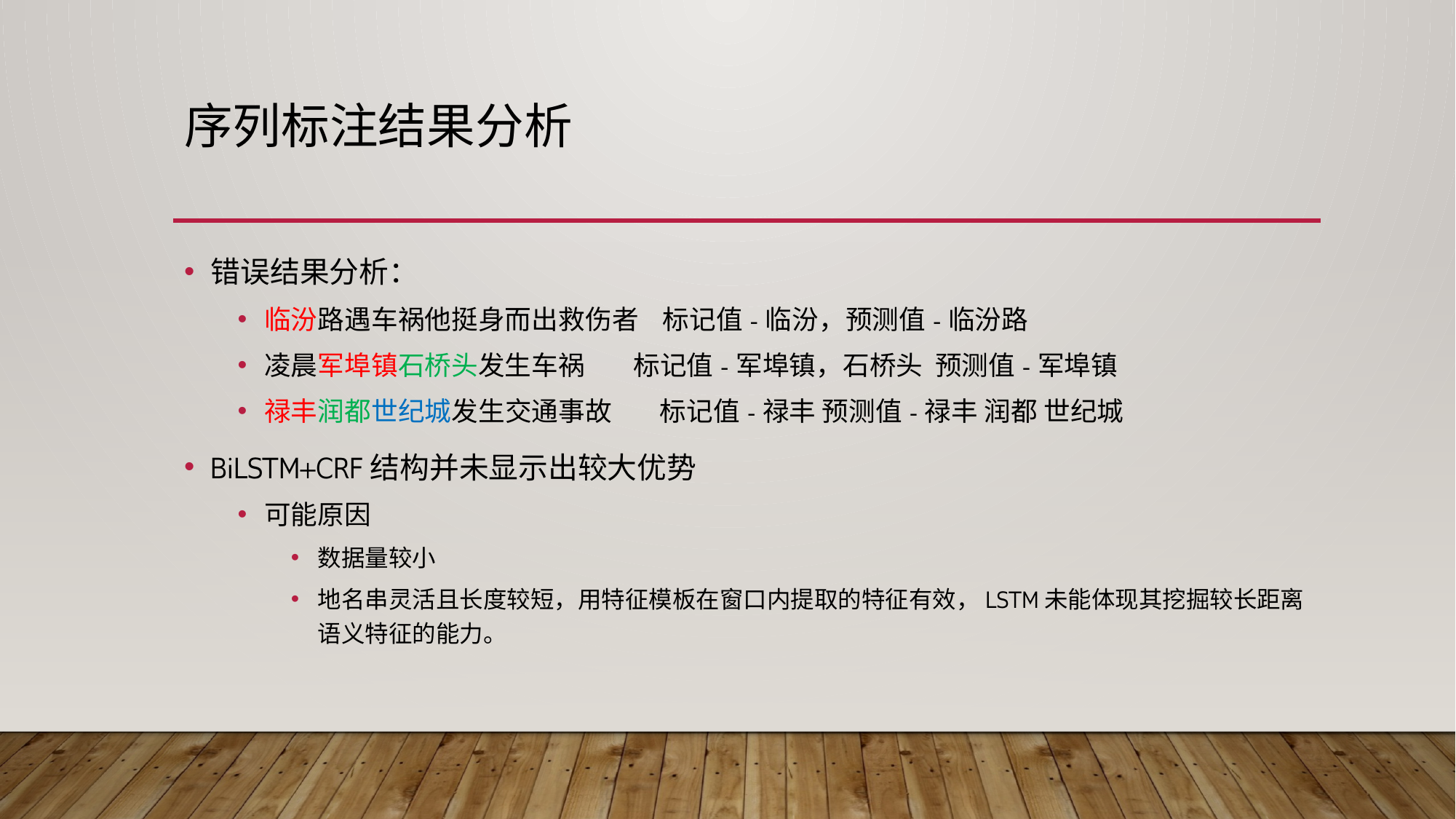

# 序列标注结果分析
错误结果分析：
临汾路遇车祸他挺身而出救伤者    标记值-临汾，预测值-临汾路
凌晨军埠镇石桥头发生车祸	        标记值-军埠镇，石桥头  预测值-军埠镇
禄丰润都世纪城发生交通事故        标记值-禄丰 预测值-禄丰 润都 世纪城
BiLSTM+CRF结构并未显示出较大优势
可能原因
数据量较小
地名串灵活且长度较短，用特征模板在窗口内提取的特征有效，LSTM未能体现其挖掘较长距离语义特征的能力。